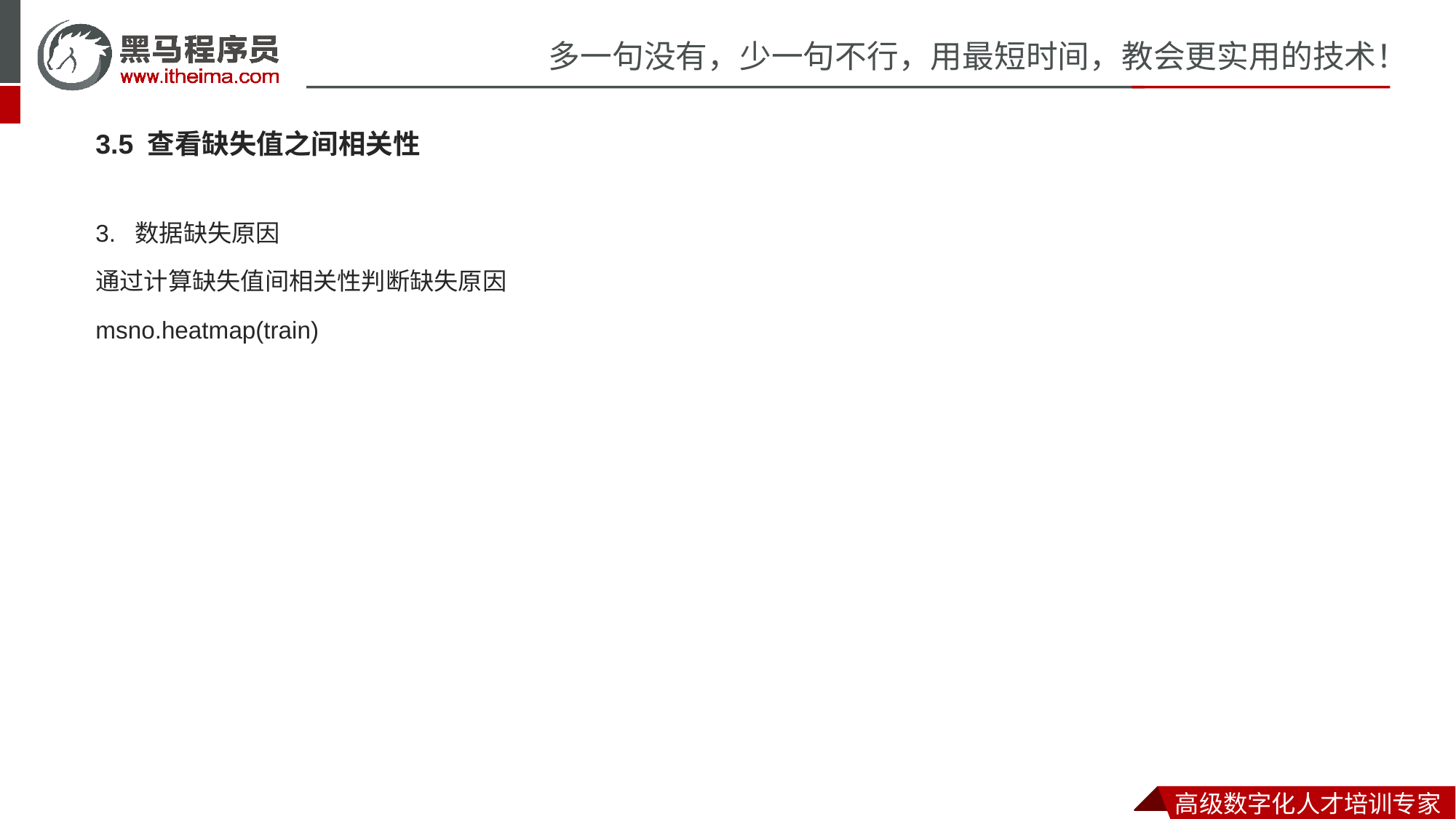

3.5 查看缺失值之间相关性
3.  数据缺失原因
通过计算缺失值间相关性判断缺失原因
msno.heatmap(train)